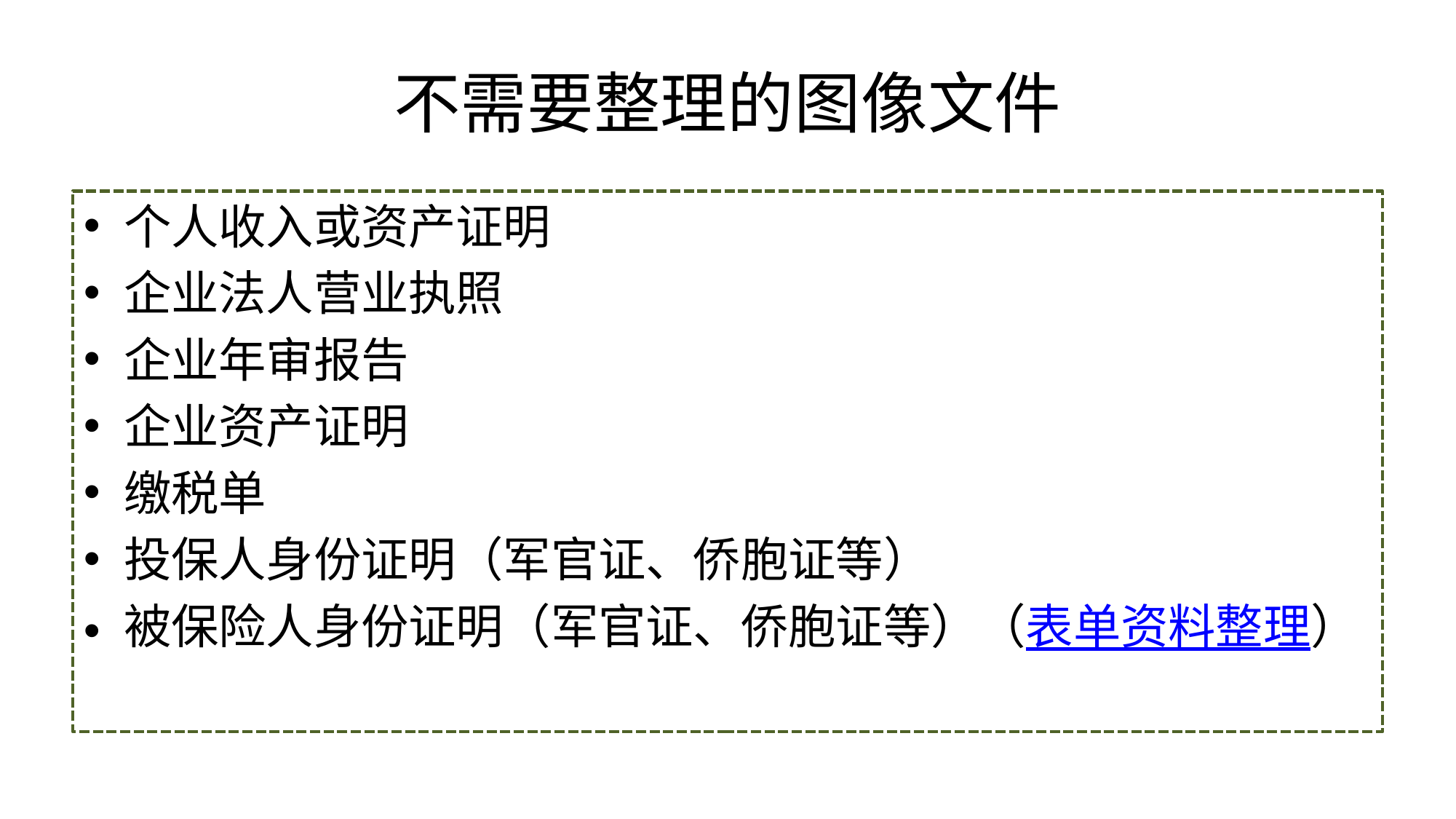

# 不需要整理的图像文件
个人收入或资产证明
企业法人营业执照
企业年审报告
企业资产证明
缴税单
投保人身份证明（军官证、侨胞证等）
被保险人身份证明（军官证、侨胞证等）（表单资料整理）